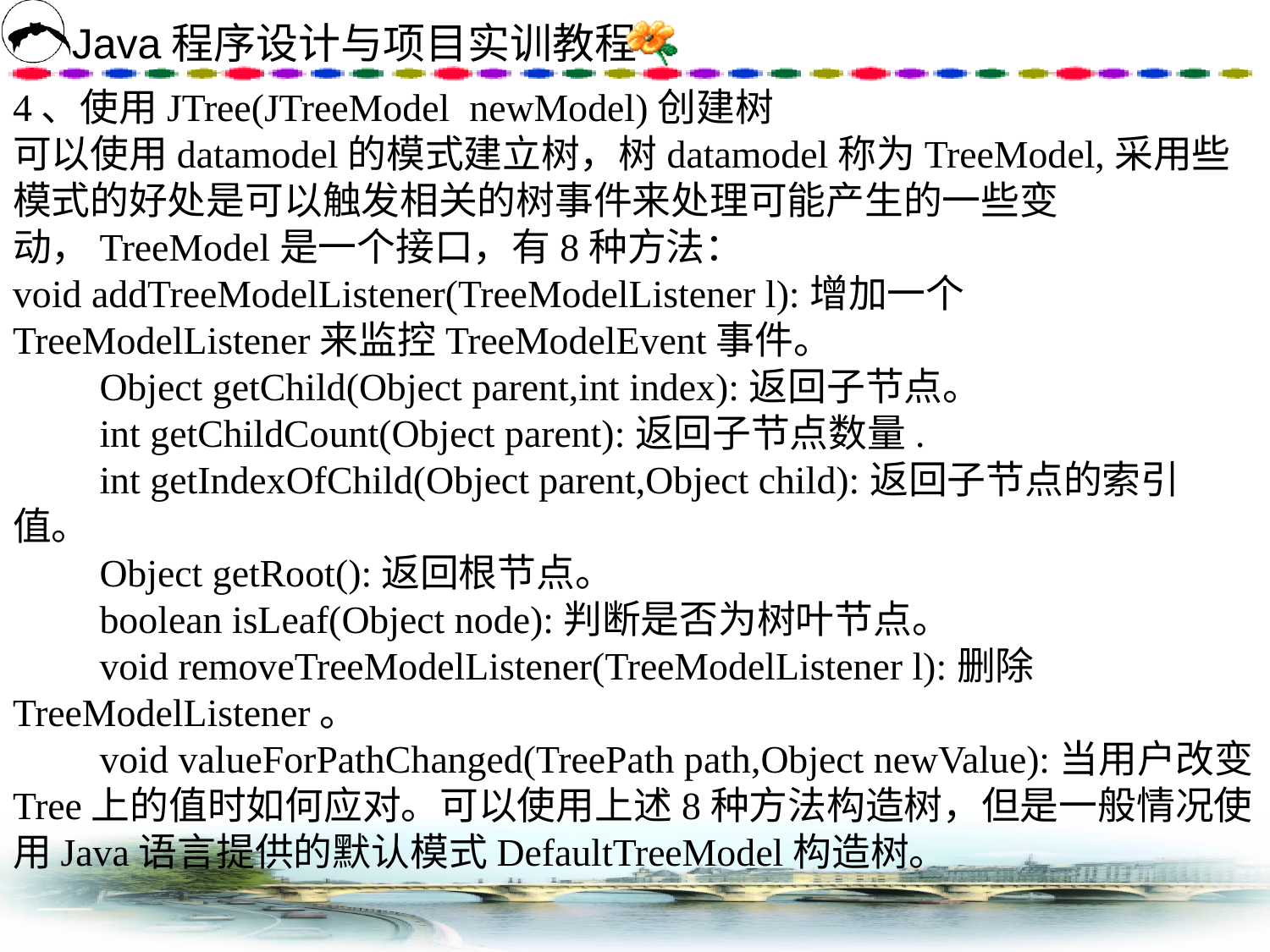

4、使用JTree(JTreeModel  newModel)创建树
可以使用datamodel的模式建立树，树datamodel称为TreeModel,采用些模式的好处是可以触发相关的树事件来处理可能产生的一些变动，TreeModel是一个接口，有8种方法：
void addTreeModelListener(TreeModelListener l):增加一个TreeModelListener来监控TreeModelEvent事件。
　　Object getChild(Object parent,int index):返回子节点。
　　int getChildCount(Object parent):返回子节点数量.
　　int getIndexOfChild(Object parent,Object child):返回子节点的索引值。
　　Object getRoot():返回根节点。
　　boolean isLeaf(Object node):判断是否为树叶节点。
　　void removeTreeModelListener(TreeModelListener l):删除TreeModelListener。
　　void valueForPathChanged(TreePath path,Object newValue):当用户改变Tree上的值时如何应对。可以使用上述8种方法构造树，但是一般情况使用Java语言提供的默认模式DefaultTreeModel构造树。